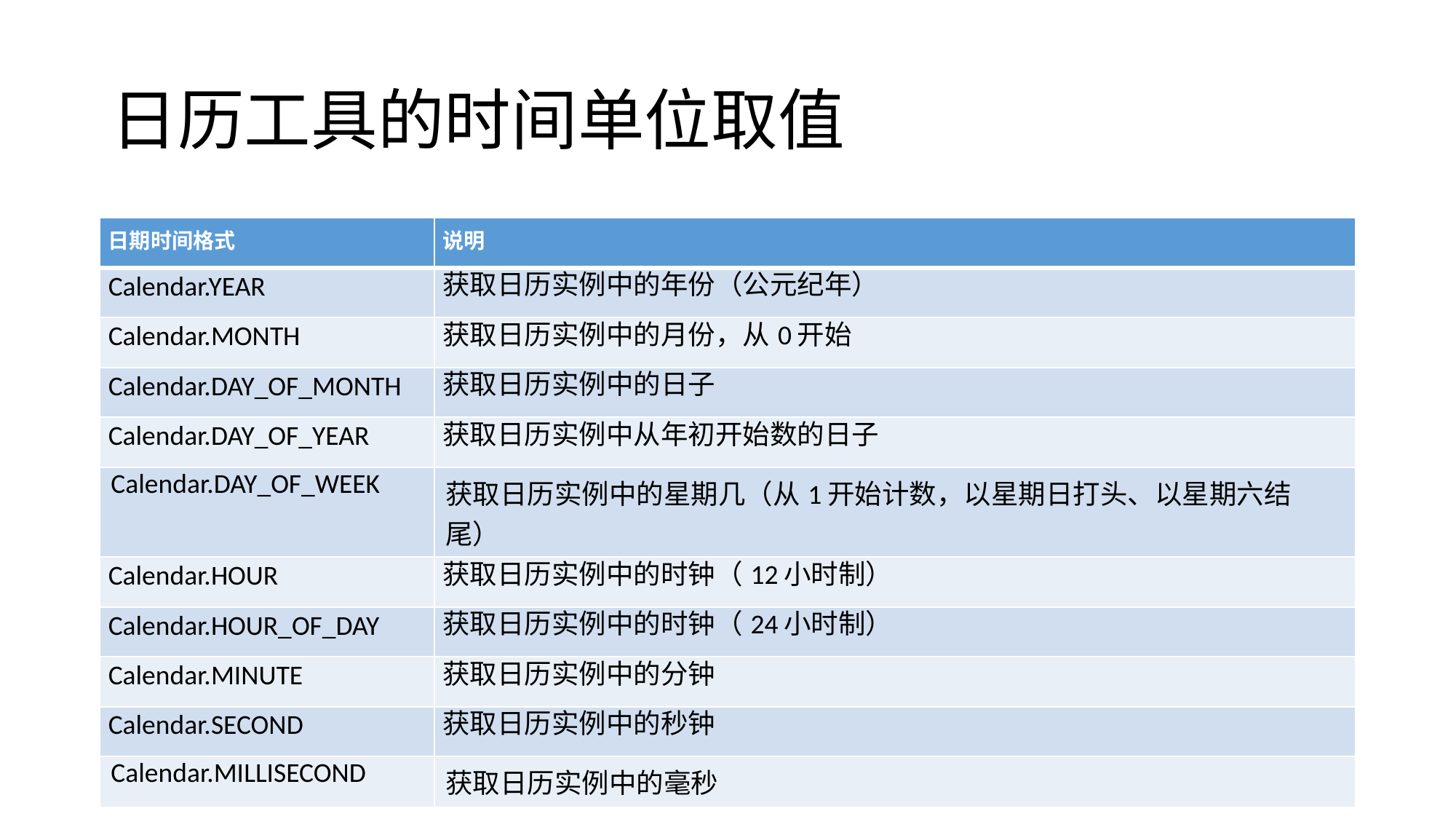

# 日历工具的时间单位取值
| 日期时间格式 | 说明 |
| --- | --- |
| Calendar.YEAR | 获取日历实例中的年份（公元纪年） |
| Calendar.MONTH | 获取日历实例中的月份，从0开始 |
| Calendar.DAY\_OF\_MONTH | 获取日历实例中的日子 |
| Calendar.DAY\_OF\_YEAR | 获取日历实例中从年初开始数的日子 |
| Calendar.DAY\_OF\_WEEK | 获取日历实例中的星期几（从1开始计数，以星期日打头、以星期六结尾） |
| Calendar.HOUR | 获取日历实例中的时钟（12小时制） |
| Calendar.HOUR\_OF\_DAY | 获取日历实例中的时钟（24小时制） |
| Calendar.MINUTE | 获取日历实例中的分钟 |
| Calendar.SECOND | 获取日历实例中的秒钟 |
| Calendar.MILLISECOND | 获取日历实例中的毫秒 |